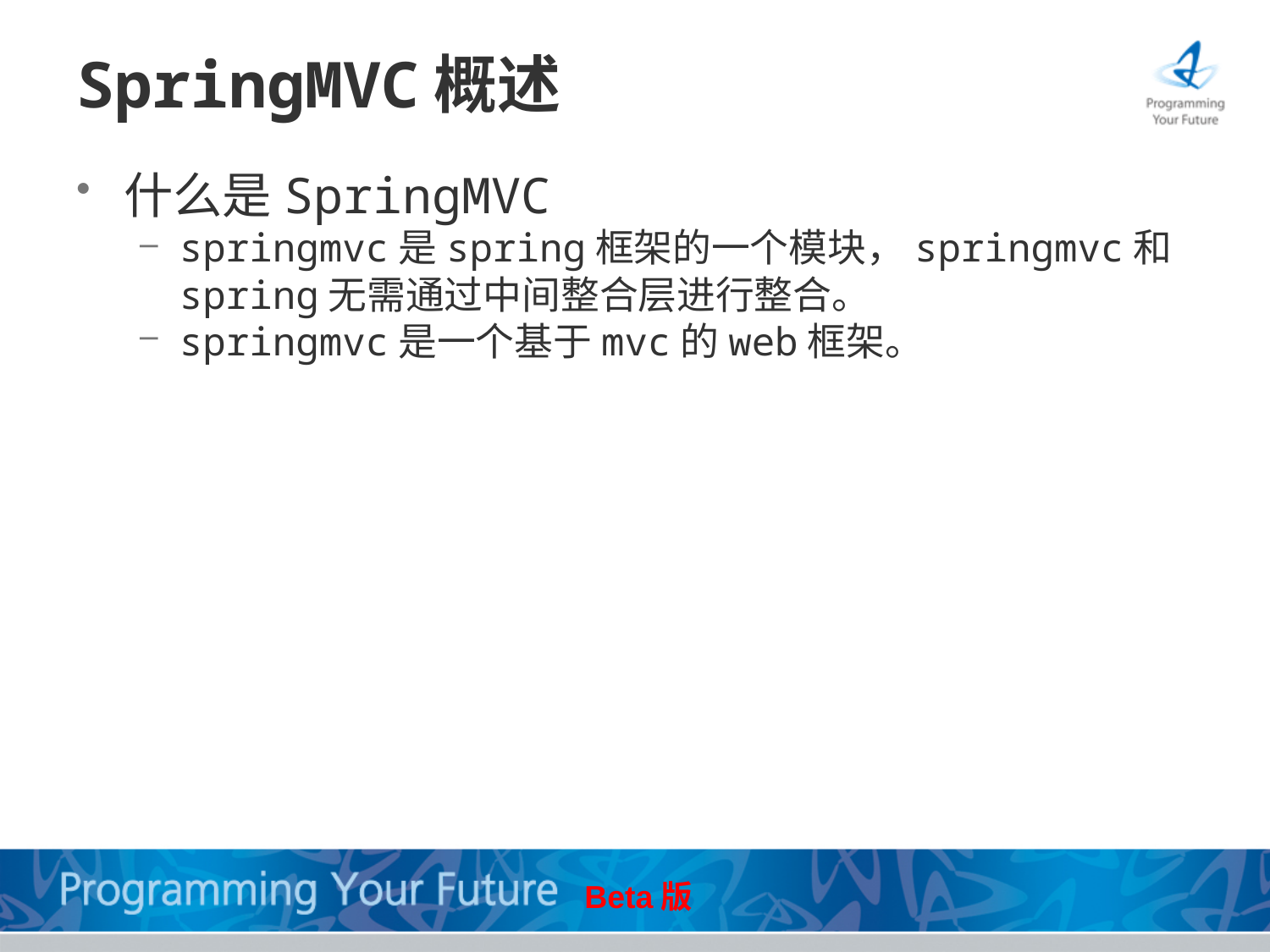

# SpringMVC概述
什么是SpringMVC
springmvc是spring框架的一个模块，springmvc和spring无需通过中间整合层进行整合。
springmvc是一个基于mvc的web框架。